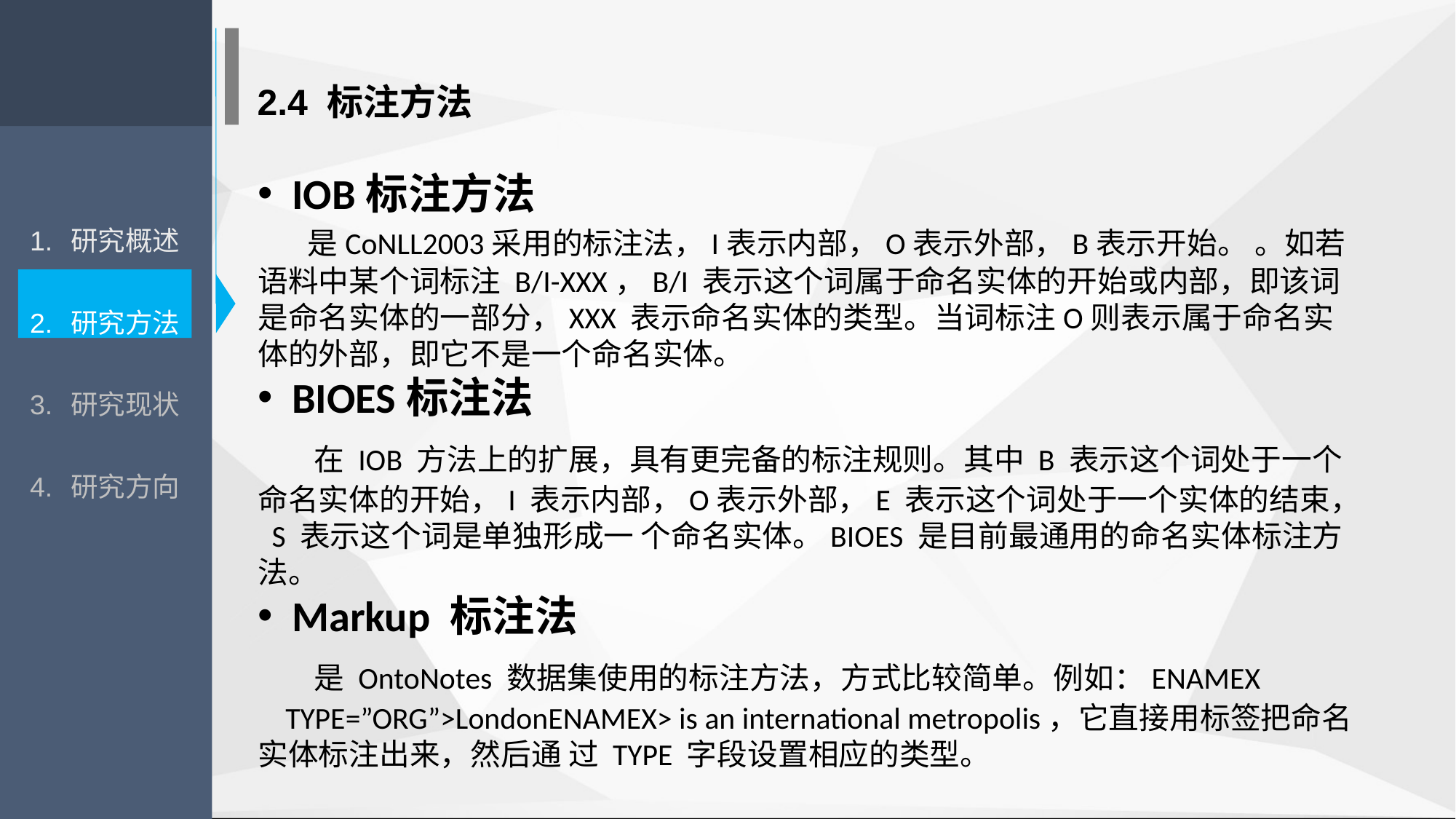

2.4 标注方法

IOB标注方法
     是CoNLL2003采用的标注法，I表示内部，O表示外部，B表示开始。 。如若语料中某个词标注 B/I-XXX，B/I 表示这个词属于命名实体的开始或内部，即该词是命名实体的一部分，XXX 表示命名实体的类型。当词标注O则表示属于命名实体的外部，即它不是一个命名实体。
BIOES标注法
    在 IOB 方法上的扩展，具有更完备的标注规则。其中 B 表示这个词处于一个命名实体的开始，I 表示内部，O表示外部，E 表示这个词处于一个实体的结束， S 表示这个词是单独形成一 个命名实体。BIOES 是目前最通用的命名实体标注方法。
Markup 标注法
    是 OntoNotes 数据集使用的标注方法，方式比较简单。例如：ENAMEX
    TYPE=”ORG”>LondonENAMEX> is an international metropolis，它直接用标签把命名实体标注出来，然后通 过 TYPE 字段设置相应的类型。

研究概述
研究方法
研究现状
研究方向